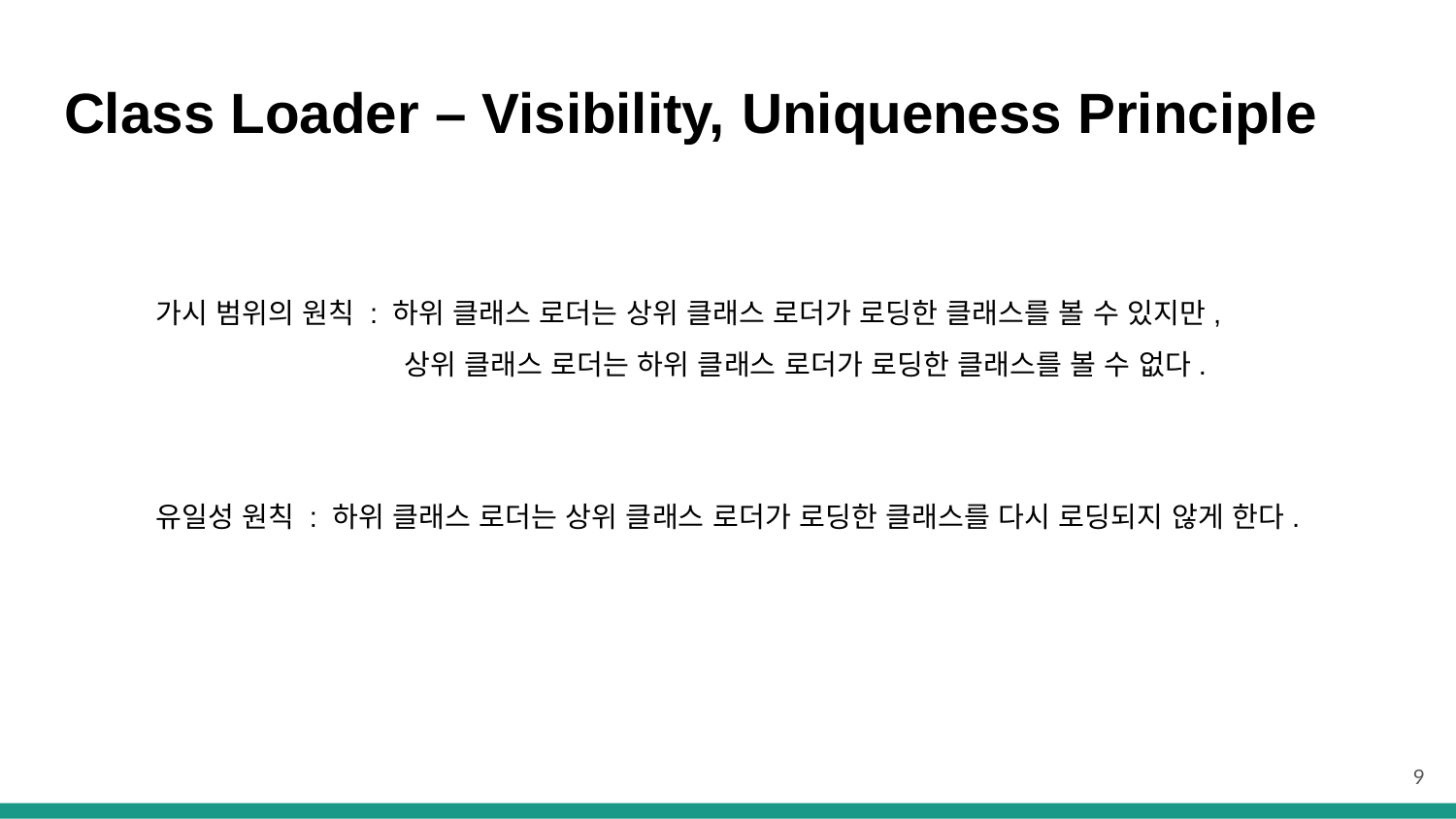

# Class Loader – Visibility, Uniqueness Principle
가시 범위의 원칙 : 하위 클래스 로더는 상위 클래스 로더가 로딩한 클래스를 볼 수 있지만,
	            상위 클래스 로더는 하위 클래스 로더가 로딩한 클래스를 볼 수 없다.

유일성 원칙 : 하위 클래스 로더는 상위 클래스 로더가 로딩한 클래스를 다시 로딩되지 않게 한다.
9